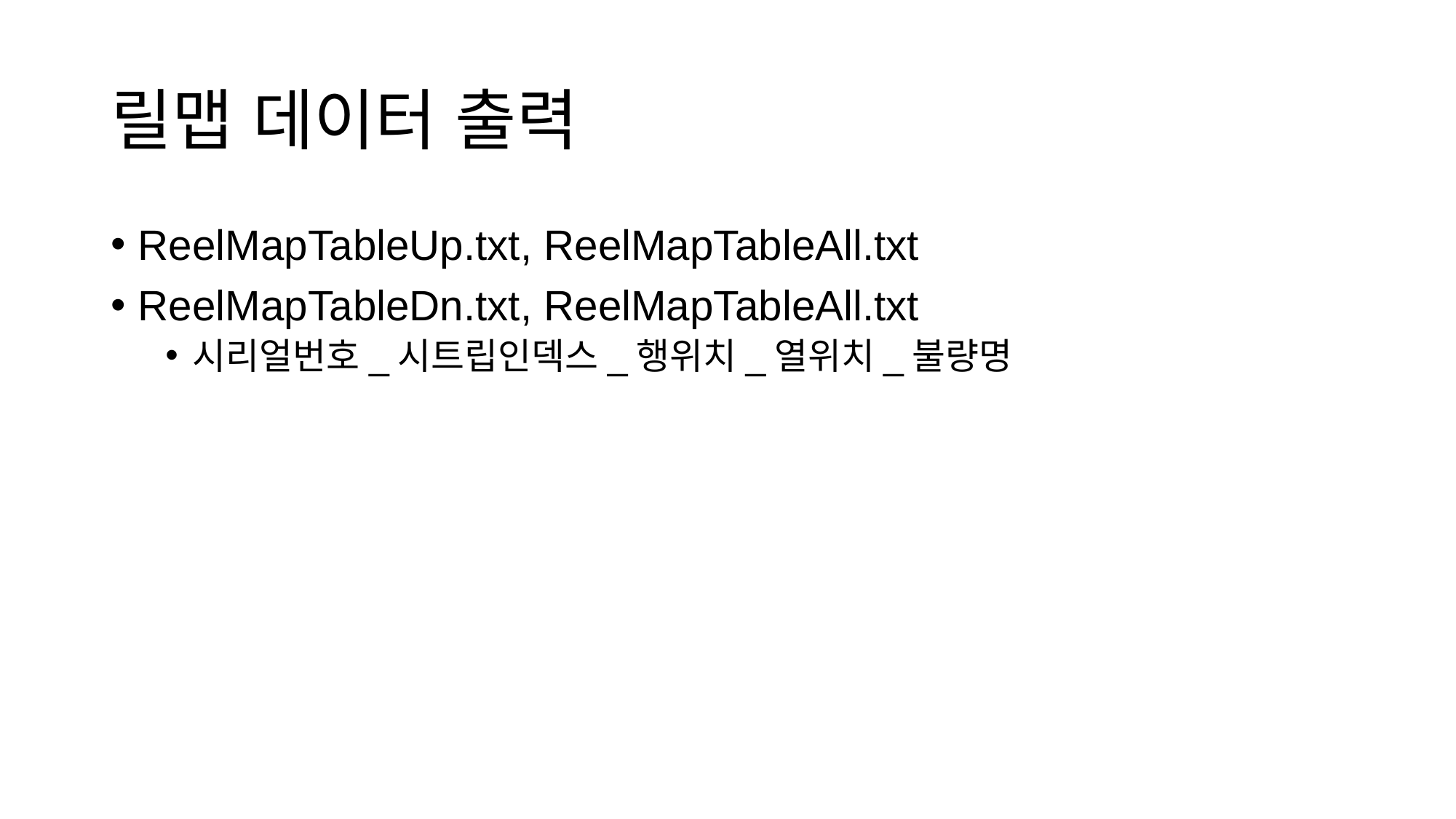

# 릴맵 데이터 출력
ReelMapTableUp.txt, ReelMapTableAll.txt
ReelMapTableDn.txt, ReelMapTableAll.txt
시리얼번호_시트립인덱스_행위치_열위치_불량명